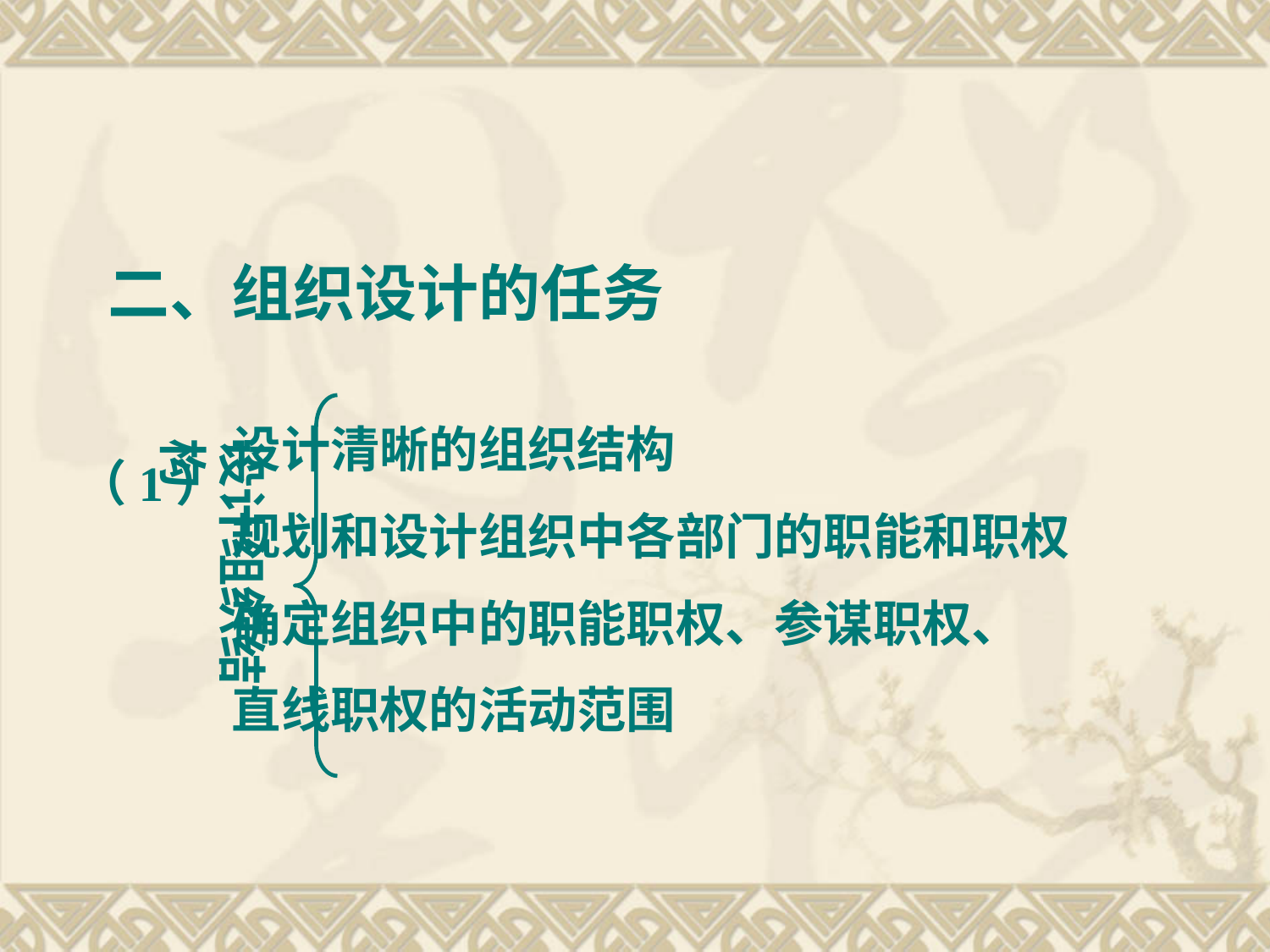

#
二、组织设计的任务

          设计清晰的组织结构
          规划和设计组织中各部门的职能和职权
          确定组织中的职能职权、参谋职权、
          直线职权的活动范围

设计组织结构
（1）